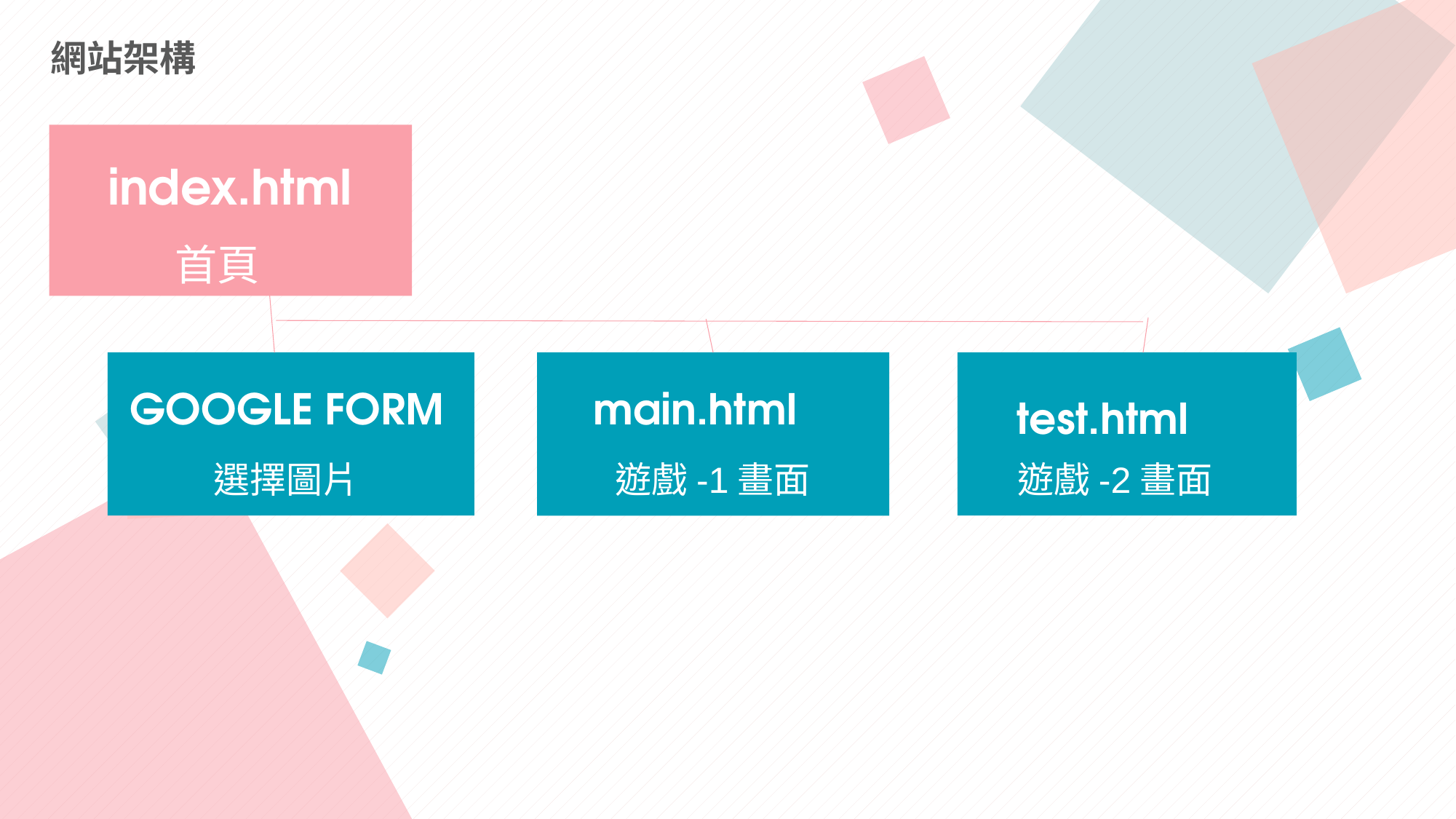

網站架構

index.html
     首頁

GOOGLE FORM
main.html
test.html
選擇圖片
遊戲-1畫面
遊戲-2畫面